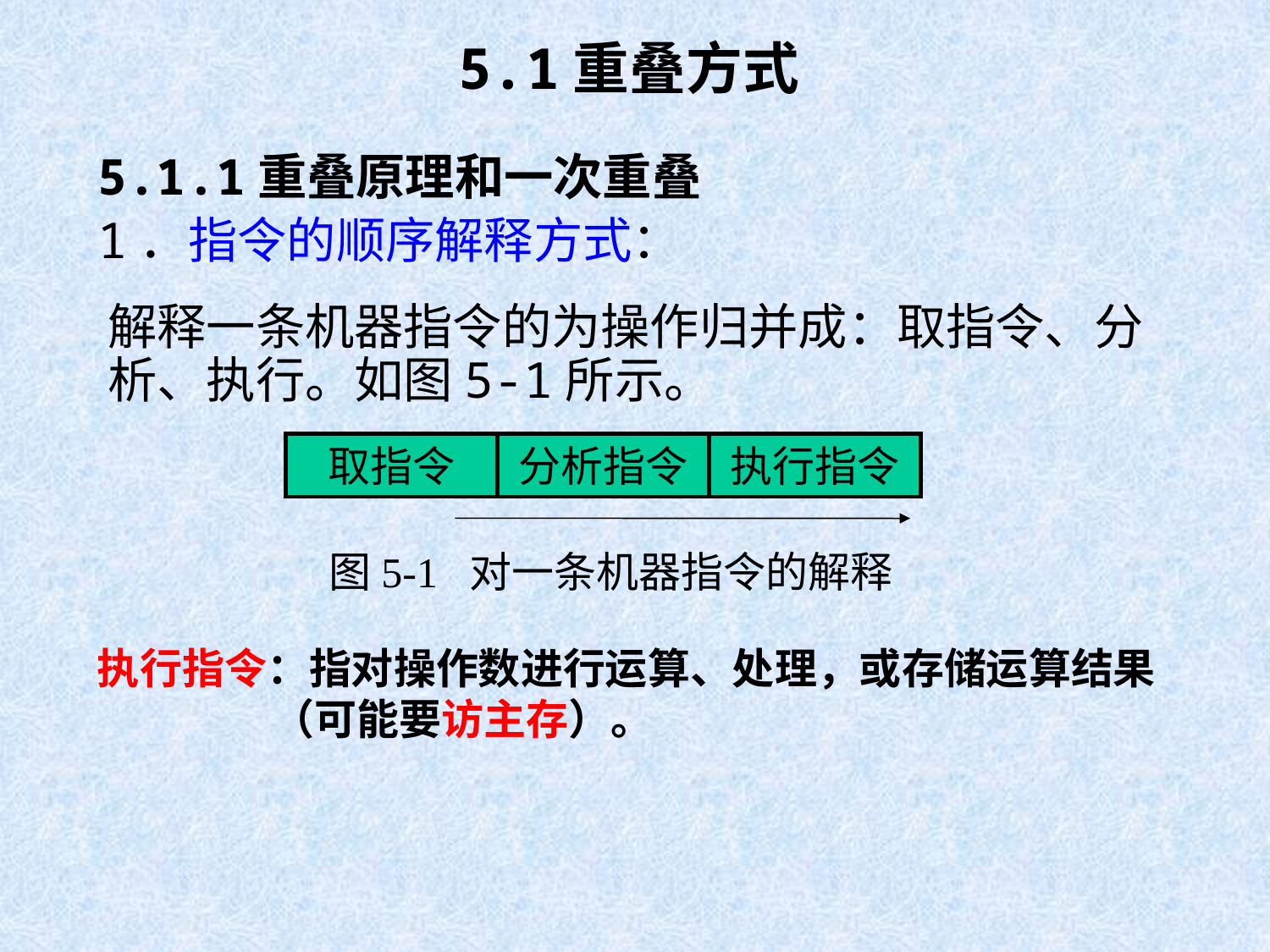

# 5.1重叠方式
5.1.1重叠原理和一次重叠
1．指令的顺序解释方式：
解释一条机器指令的为操作归并成：取指令、分析、执行。如图5-1所示。
取指令
分析指令
执行指令

图5-1  对一条机器指令的解释
执行指令：指对操作数进行运算、处理，或存储运算结果（可能要访主存）。